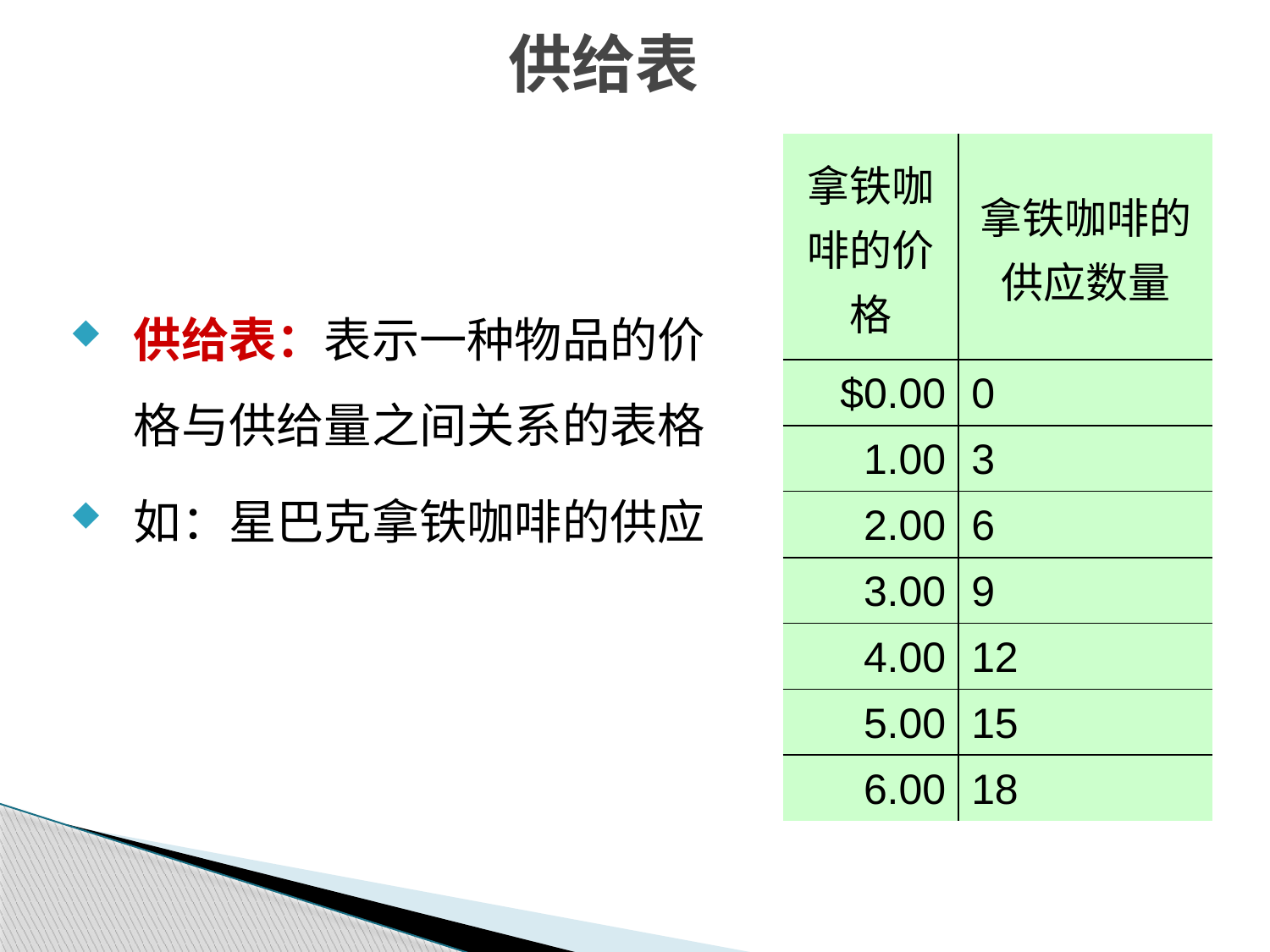

供给表
| 拿铁咖啡的价格 | 拿铁咖啡的供应数量 |
| --- | --- |
| $0.00 | 0 |
| 1.00 | 3 |
| 2.00 | 6 |
| 3.00 | 9 |
| 4.00 | 12 |
| 5.00 | 15 |
| 6.00 | 18 |
供给表：表示一种物品的价格与供给量之间关系的表格
如：星巴克拿铁咖啡的供应